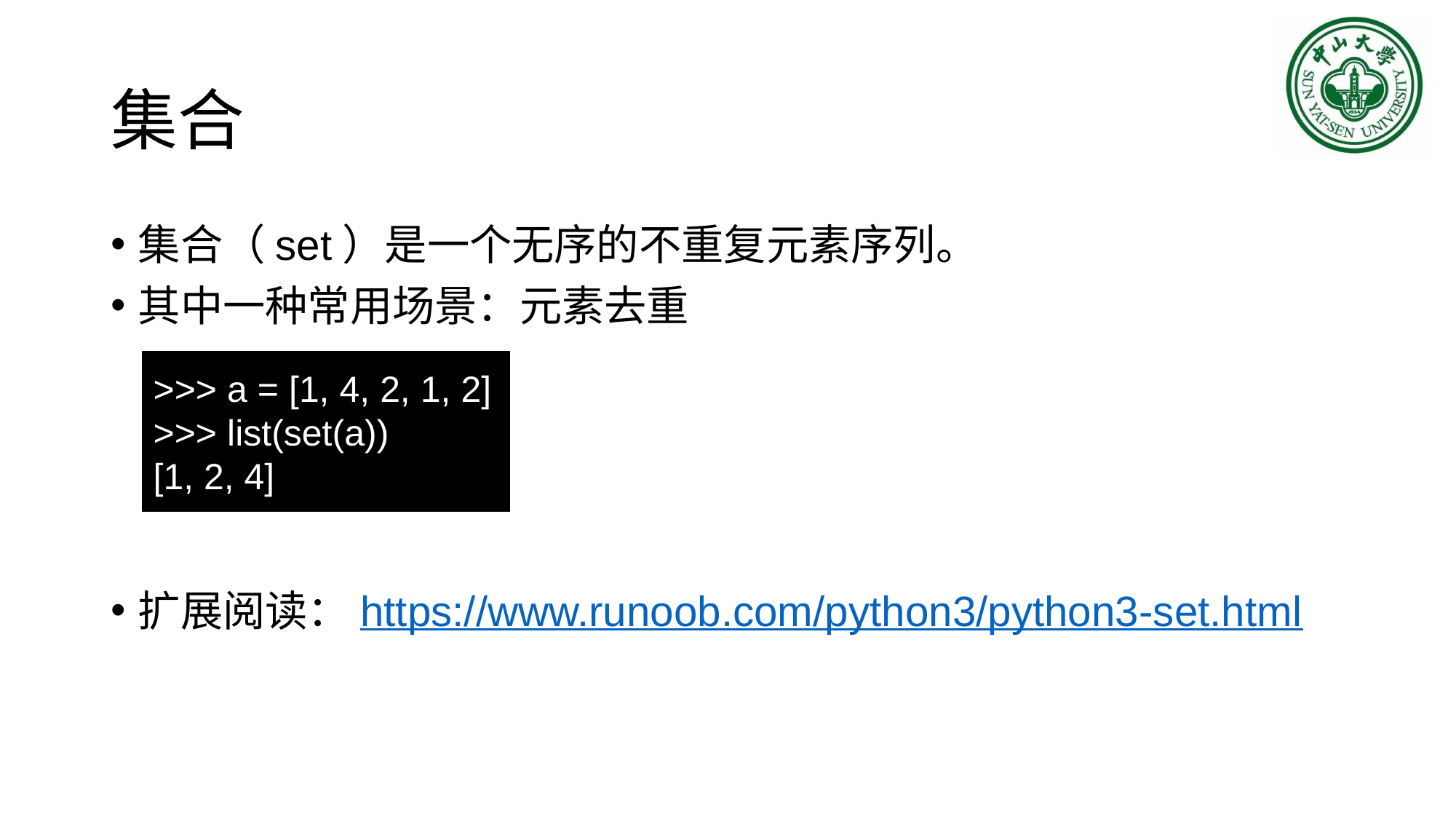

# 集合
集合（set）是一个无序的不重复元素序列。
其中一种常用场景：元素去重

扩展阅读：https://www.runoob.com/python3/python3-set.html

>>> a = [1, 4, 2, 1, 2]
>>> list(set(a))
[1, 2, 4]